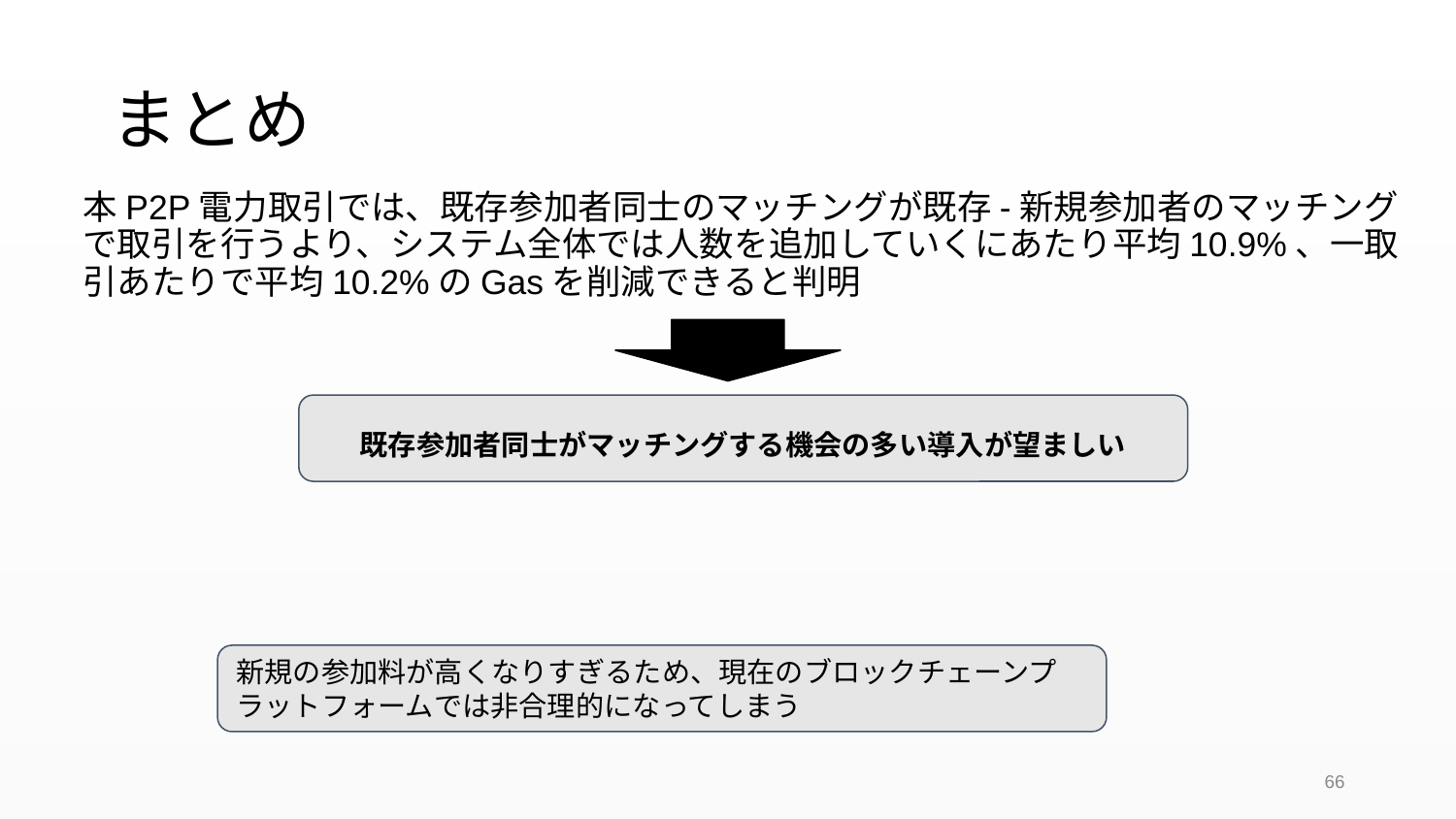

# まとめ
本P2P電力取引では、既存参加者同士のマッチングが既存-新規参加者のマッチングで取引を行うより、システム全体では人数を追加していくにあたり平均10.9%、一取引あたりで平均10.2%のGasを削減できると判明

既存参加者同士がマッチングする機会の多い導入が望ましい
新規の参加料が高くなりすぎるため、現在のブロックチェーンプラットフォームでは非合理的になってしまう
66